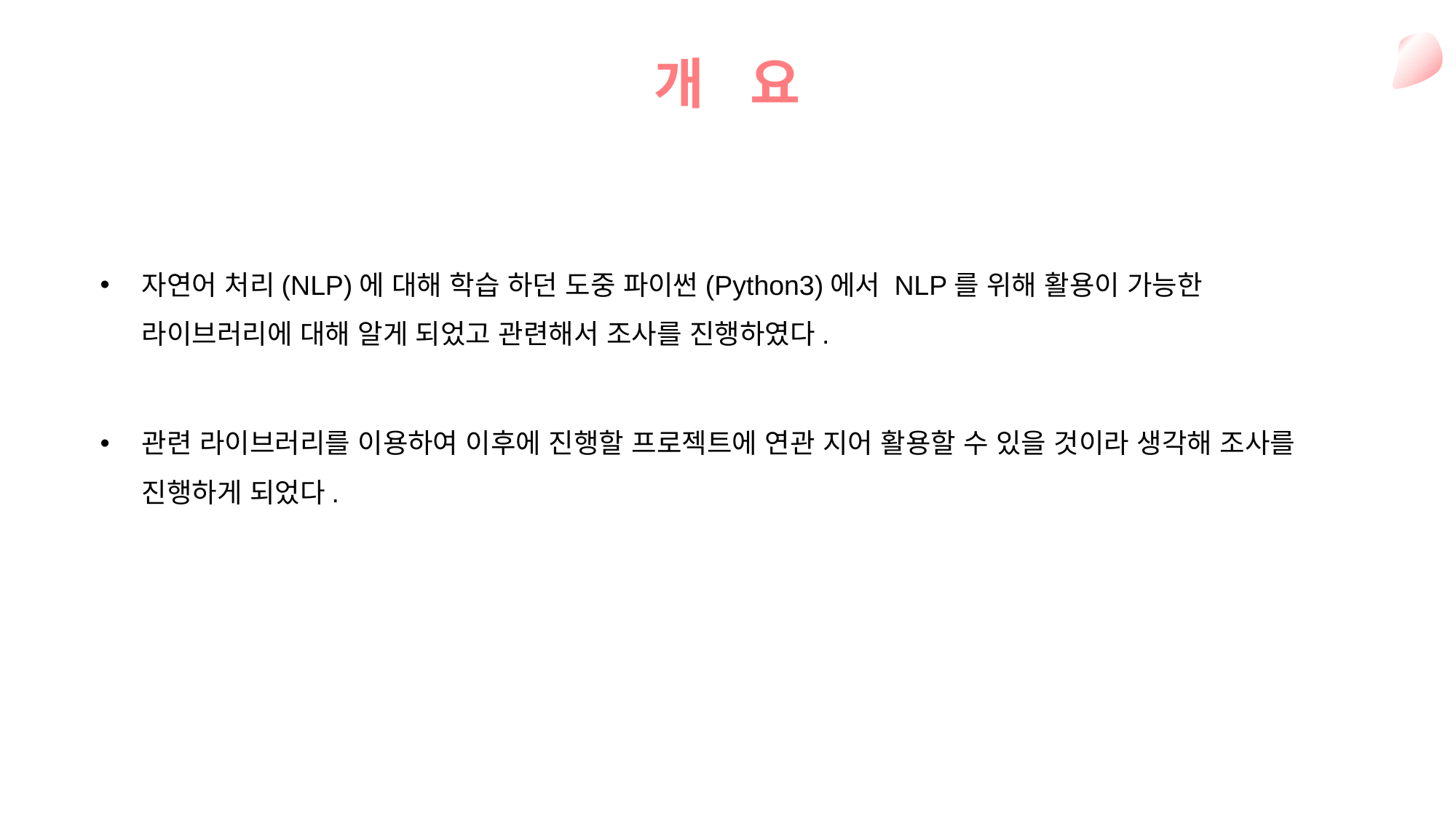

개   요
자연어 처리(NLP)에 대해 학습 하던 도중 파이썬(Python3)에서 NLP를 위해 활용이 가능한 라이브러리에 대해 알게 되었고 관련해서 조사를 진행하였다.

관련 라이브러리를 이용하여 이후에 진행할 프로젝트에 연관 지어 활용할 수 있을 것이라 생각해 조사를 진행하게 되었다.